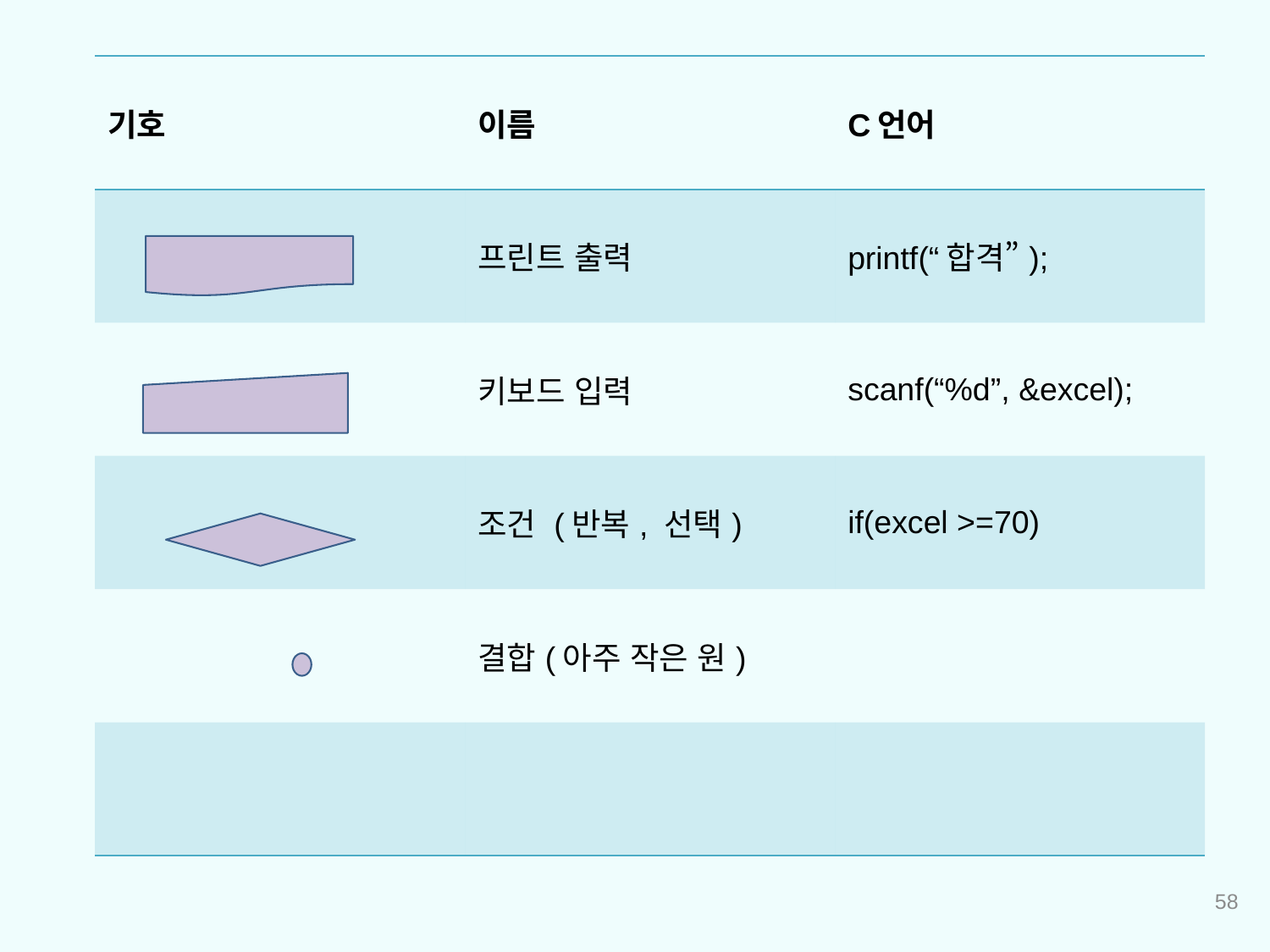

| 기호 | 이름 | C언어 |
| --- | --- | --- |
|  | 프린트 출력 | printf(“합격”); |
|  | 키보드 입력 | scanf(“%d”, &excel); |
|  | 조건 (반복, 선택) | if(excel >=70) |
|  | 결합(아주 작은 원) |  |
|  |  |  |

58